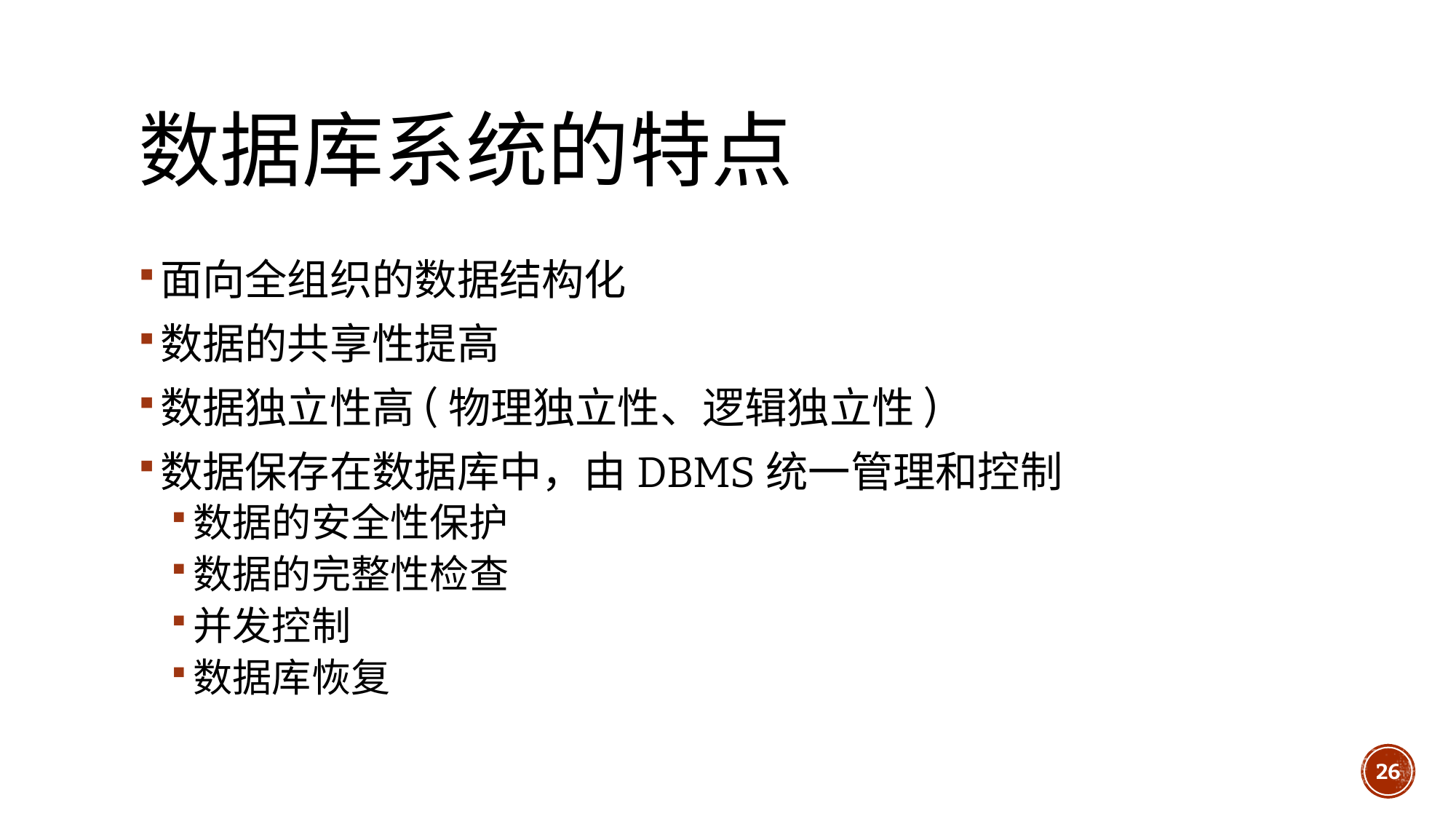

# 数据库系统的特点
面向全组织的数据结构化
数据的共享性提高
数据独立性高(物理独立性、逻辑独立性)
数据保存在数据库中，由DBMS统一管理和控制
数据的安全性保护
数据的完整性检查
并发控制
数据库恢复

26